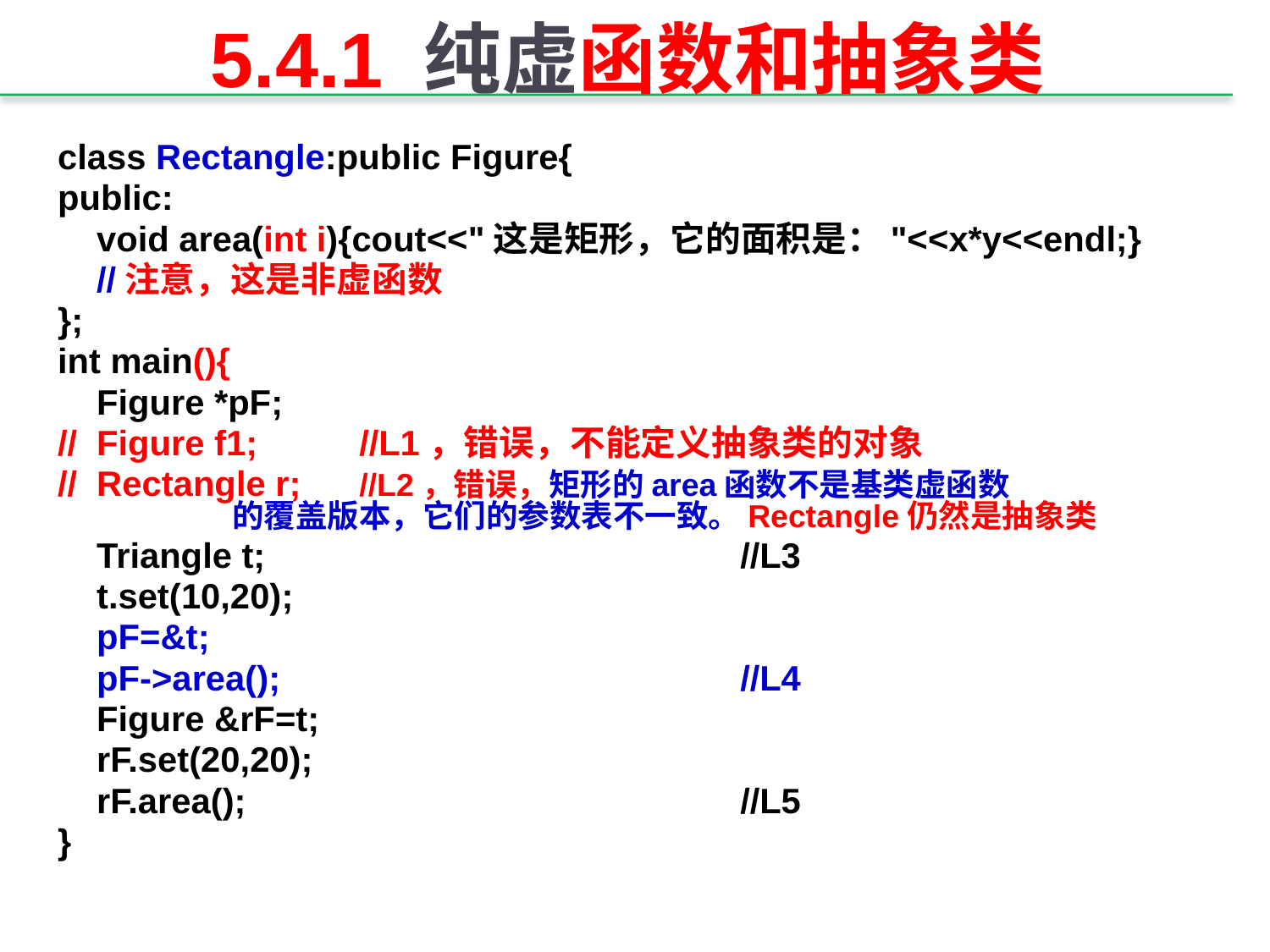

# 5.4.1 纯虚函数和抽象类
class Rectangle:public Figure{
public:
    void area(int i){cout<<"这是矩形，它的面积是："<<x*y<<endl;}
    //注意，这是非虚函数
};
int main(){
    Figure *pF;
//  Figure f1;	//L1，错误，不能定义抽象类的对象
//  Rectangle r;	//L2，错误，矩形的area函数不是基类虚函数        		的覆盖版本，它们的参数表不一致。Rectangle仍然是抽象类
    Triangle t;				//L3
    t.set(10,20);
    pF=&t;
    pF->area();				//L4
    Figure &rF=t;
    rF.set(20,20);
    rF.area();				//L5
}